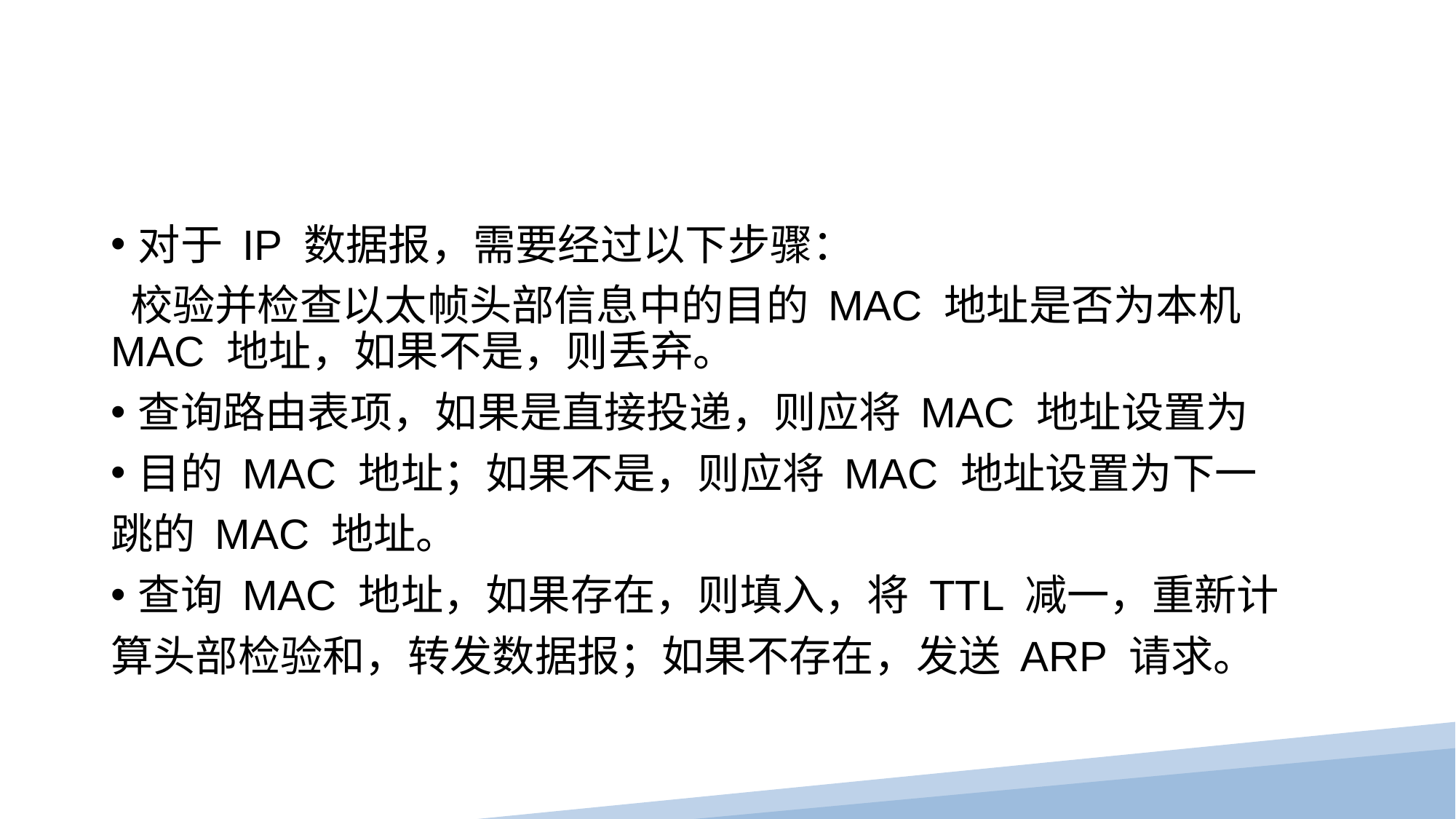

对于 IP 数据报，需要经过以下步骤：
 校验并检查以太帧头部信息中的目的 MAC 地址是否为本机MAC 地址，如果不是，则丢弃。
查询路由表项，如果是直接投递，则应将 MAC 地址设置为
目的 MAC 地址；如果不是，则应将 MAC 地址设置为下一
跳的 MAC 地址。
查询 MAC 地址，如果存在，则填入，将 TTL 减一，重新计
算头部检验和，转发数据报；如果不存在，发送 ARP 请求。